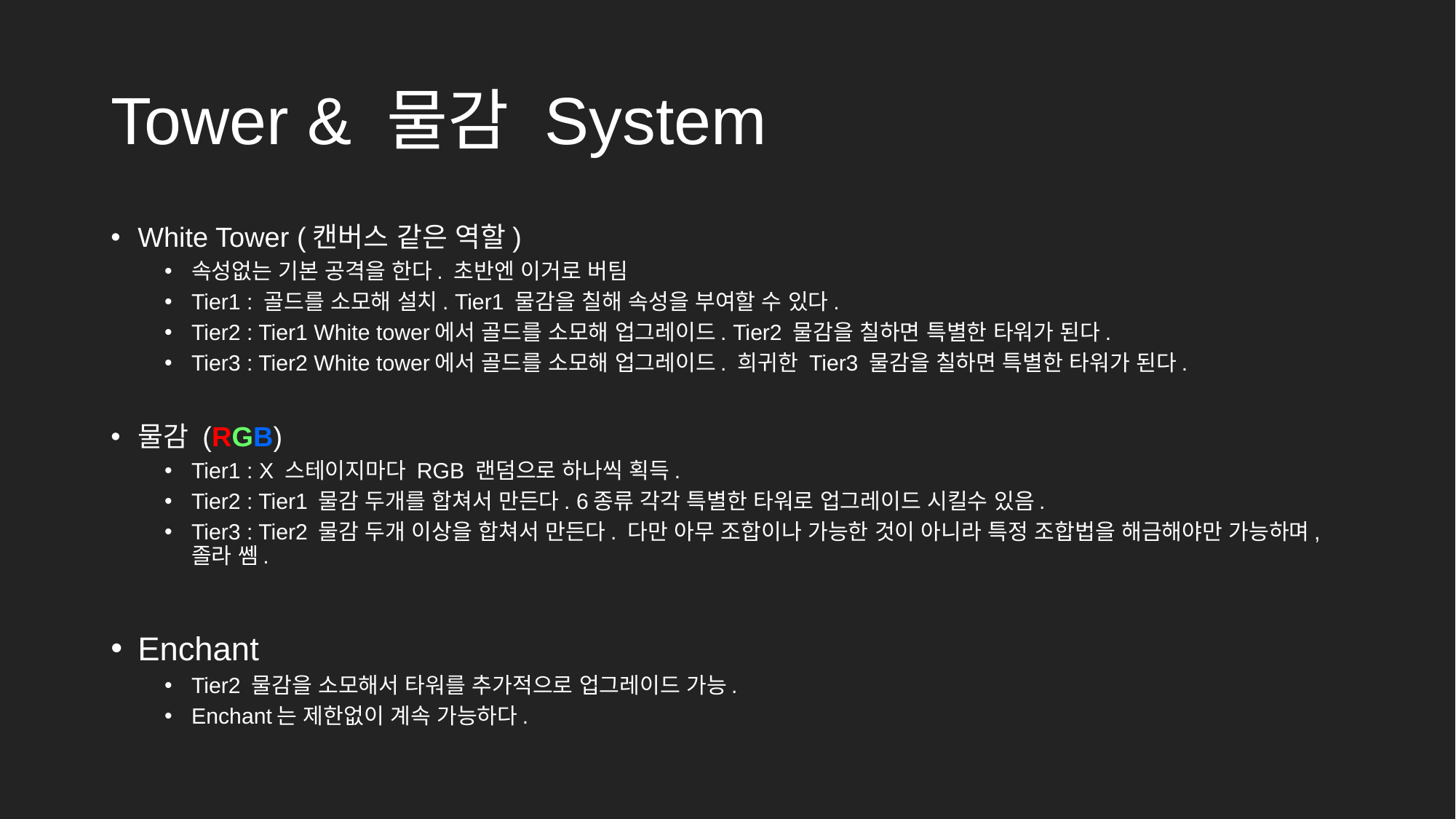

# Tower & 물감 System
White Tower (캔버스 같은 역할)
속성없는 기본 공격을 한다. 초반엔 이거로 버팀
Tier1 : 골드를 소모해 설치. Tier1 물감을 칠해 속성을 부여할 수 있다.
Tier2 : Tier1 White tower에서 골드를 소모해 업그레이드. Tier2 물감을 칠하면 특별한 타워가 된다.
Tier3 : Tier2 White tower에서 골드를 소모해 업그레이드. 희귀한 Tier3 물감을 칠하면 특별한 타워가 된다.

물감 (RGB)
Tier1 : X 스테이지마다 RGB 랜덤으로 하나씩 획득.
Tier2 : Tier1 물감 두개를 합쳐서 만든다. 6종류 각각 특별한 타워로 업그레이드 시킬수 있음.
Tier3 : Tier2 물감 두개 이상을 합쳐서 만든다. 다만 아무 조합이나 가능한 것이 아니라 특정 조합법을 해금해야만 가능하며, 졸라 쎔.

Enchant
Tier2 물감을 소모해서 타워를 추가적으로 업그레이드 가능.
Enchant는 제한없이 계속 가능하다.